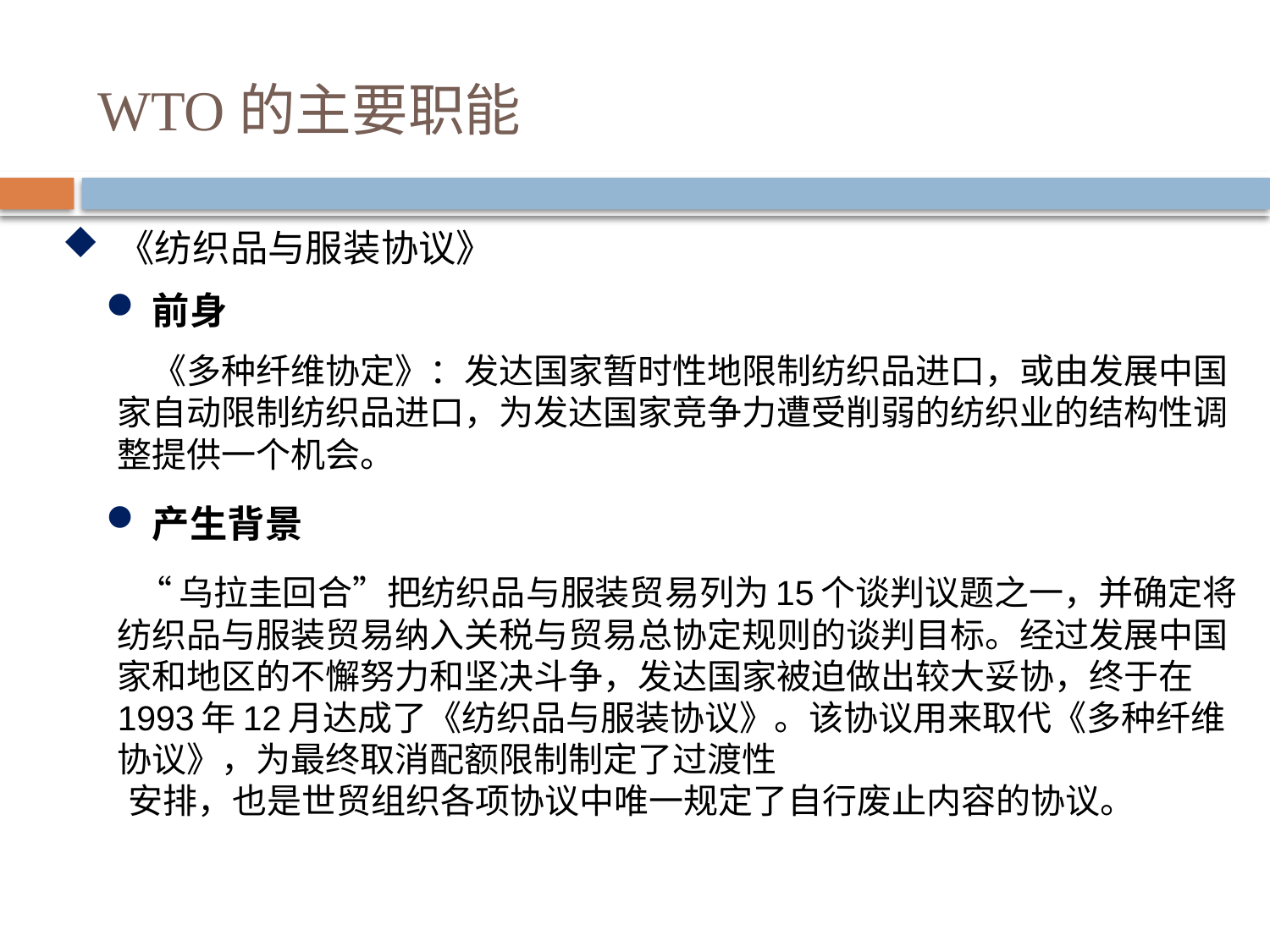

# WTO的主要职能
 《纺织品与服装协议》
 前身
     《多种纤维协定》：发达国家暂时性地限制纺织品进口，或由发展中国家自动限制纺织品进口，为发达国家竞争力遭受削弱的纺织业的结构性调整提供一个机会。
 产生背景
    “乌拉圭回合”把纺织品与服装贸易列为15个谈判议题之一，并确定将纺织品与服装贸易纳入关税与贸易总协定规则的谈判目标。经过发展中国家和地区的不懈努力和坚决斗争，发达国家被迫做出较大妥协，终于在1993年12月达成了《纺织品与服装协议》。该协议用来取代《多种纤维协议》，为最终取消配额限制制定了过渡性
  安排，也是世贸组织各项协议中唯一规定了自行废止内容的协议。